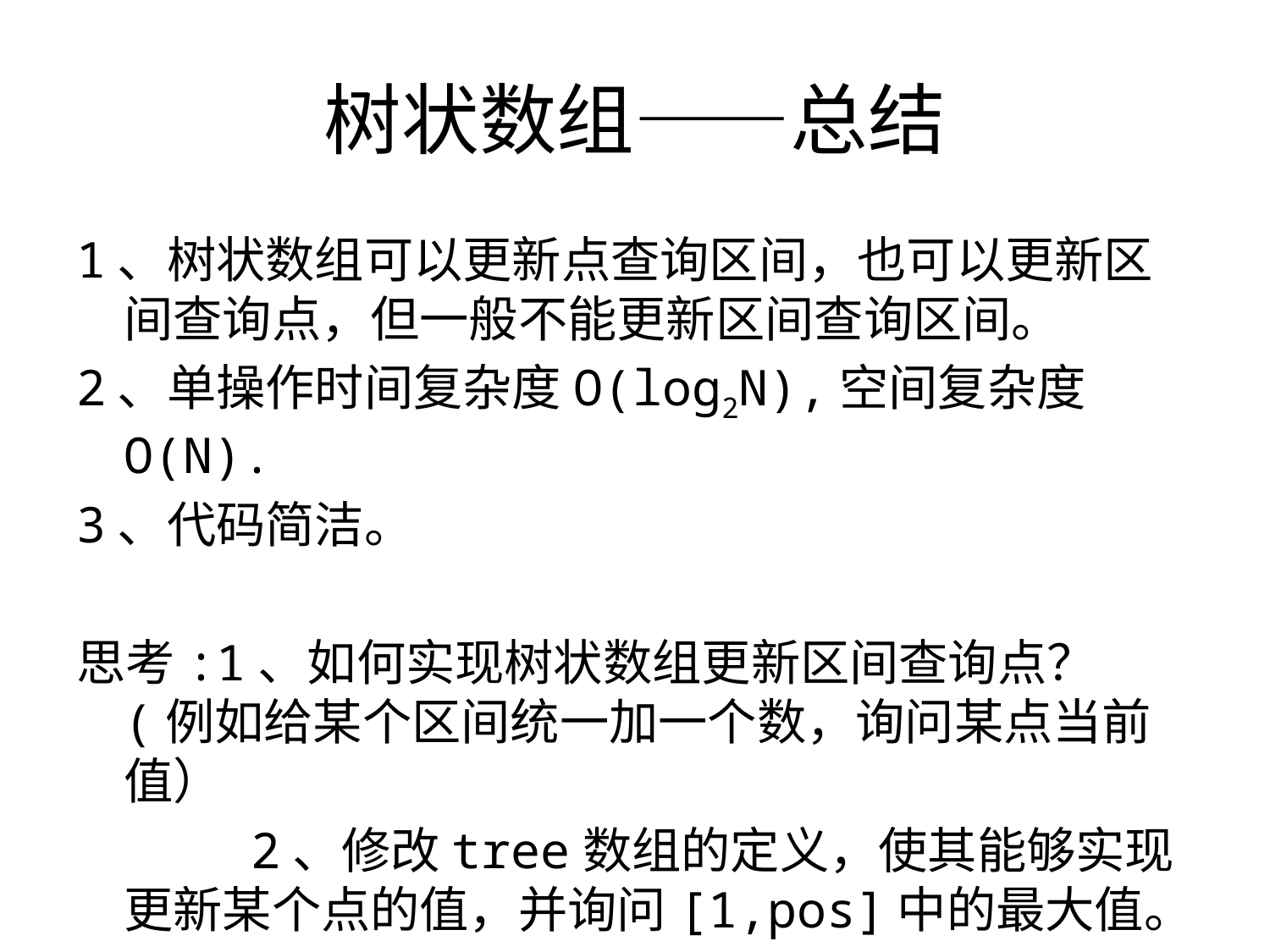

树状数组——总结
1、树状数组可以更新点查询区间，也可以更新区间查询点，但一般不能更新区间查询区间。
2、单操作时间复杂度O(log2N),空间复杂度O(N).
3、代码简洁。

思考:1、如何实现树状数组更新区间查询点？(例如给某个区间统一加一个数，询问某点当前值）
		2、修改tree数组的定义，使其能够实现更新某个点的值，并询问[1,pos]中的最大值。